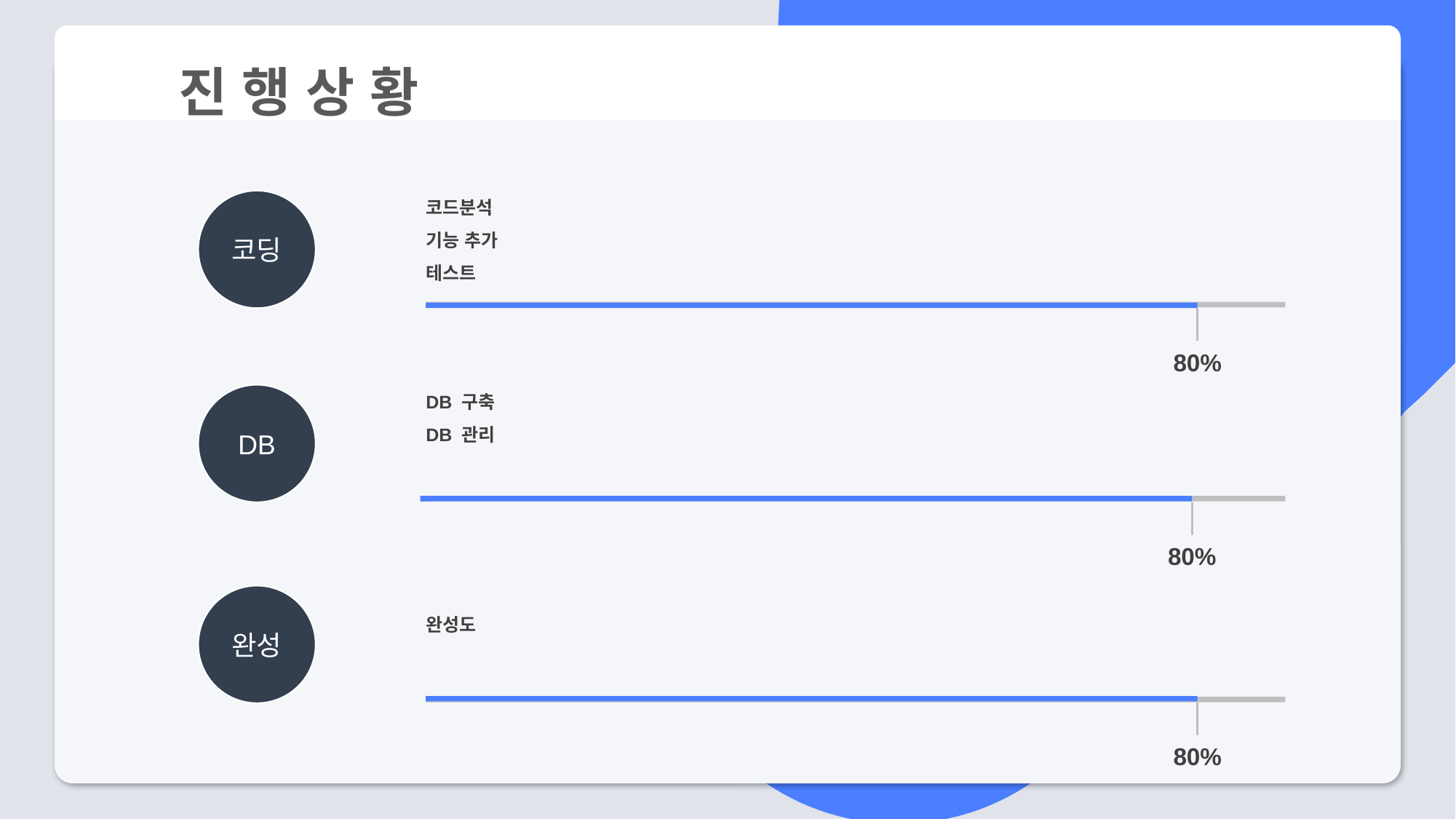

진 행 상 황

코드분석
기능 추가
테스트
코딩

|  |  |
| --- | --- |
| 80% |  |
DB 구축
DB 관리
DB

|  |  |
| --- | --- |
| 80% |  |

완성도
완성

|  |  |
| --- | --- |
| 80% |  |